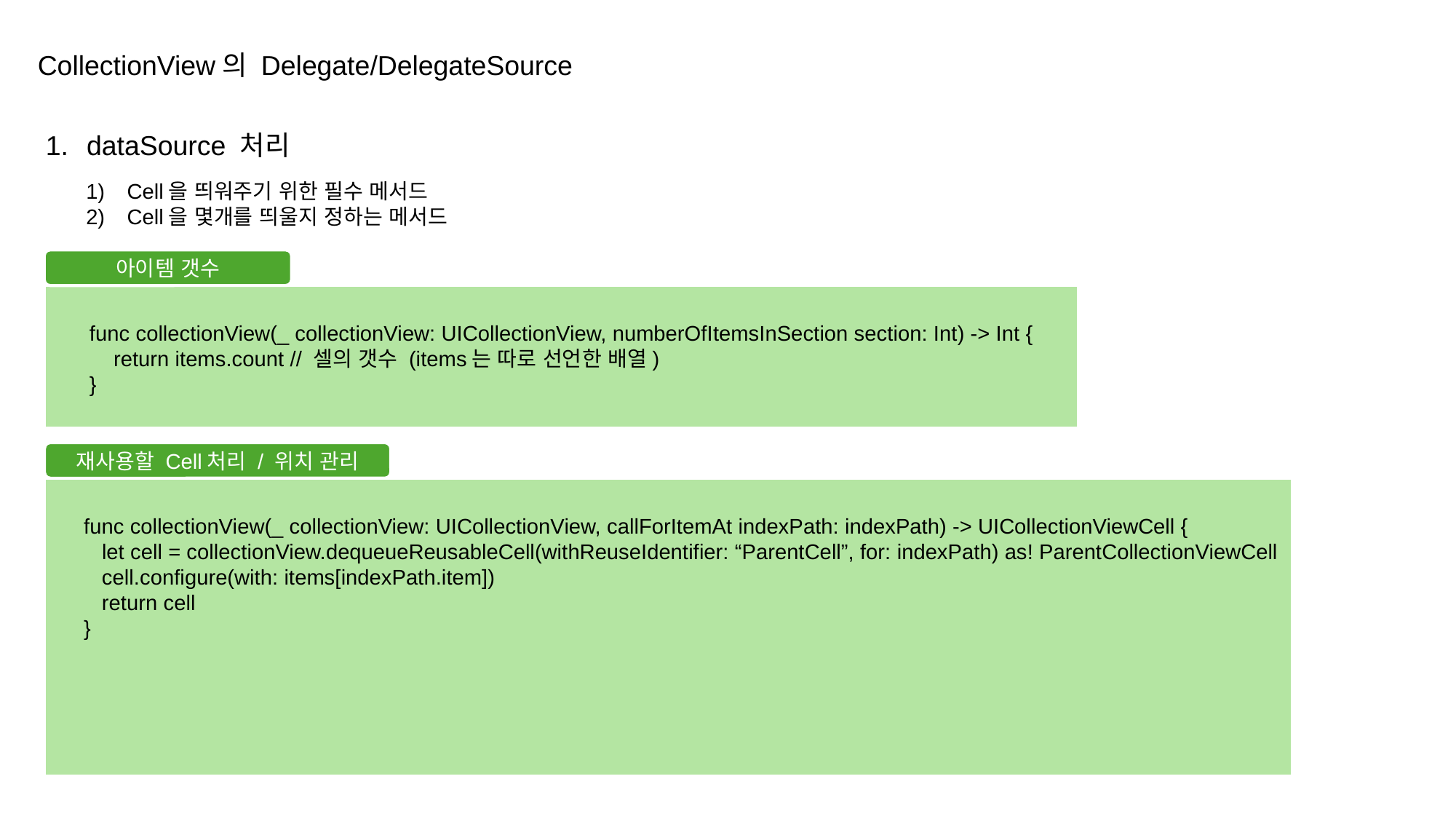

CollectionView의 Delegate/DelegateSource
dataSource 처리

Cell을 띄워주기 위한 필수 메서드
Cell을 몇개를 띄울지 정하는 메서드
아이템 갯수

 func collectionView(_ collectionView: UICollectionView, numberOfItemsInSection section: Int) -> Int {
     return items.count // 셀의 갯수 (items는 따로 선언한 배열)
 }
재사용할 Cell처리 / 위치 관리

 func collectionView(_ collectionView: UICollectionView, callForItemAt indexPath: indexPath) -> UICollectionViewCell {
    let cell = collectionView.dequeueReusableCell(withReuseIdentifier: “ParentCell”, for: indexPath) as! ParentCollectionViewCell
    cell.configure(with: items[indexPath.item])
    return cell
 }